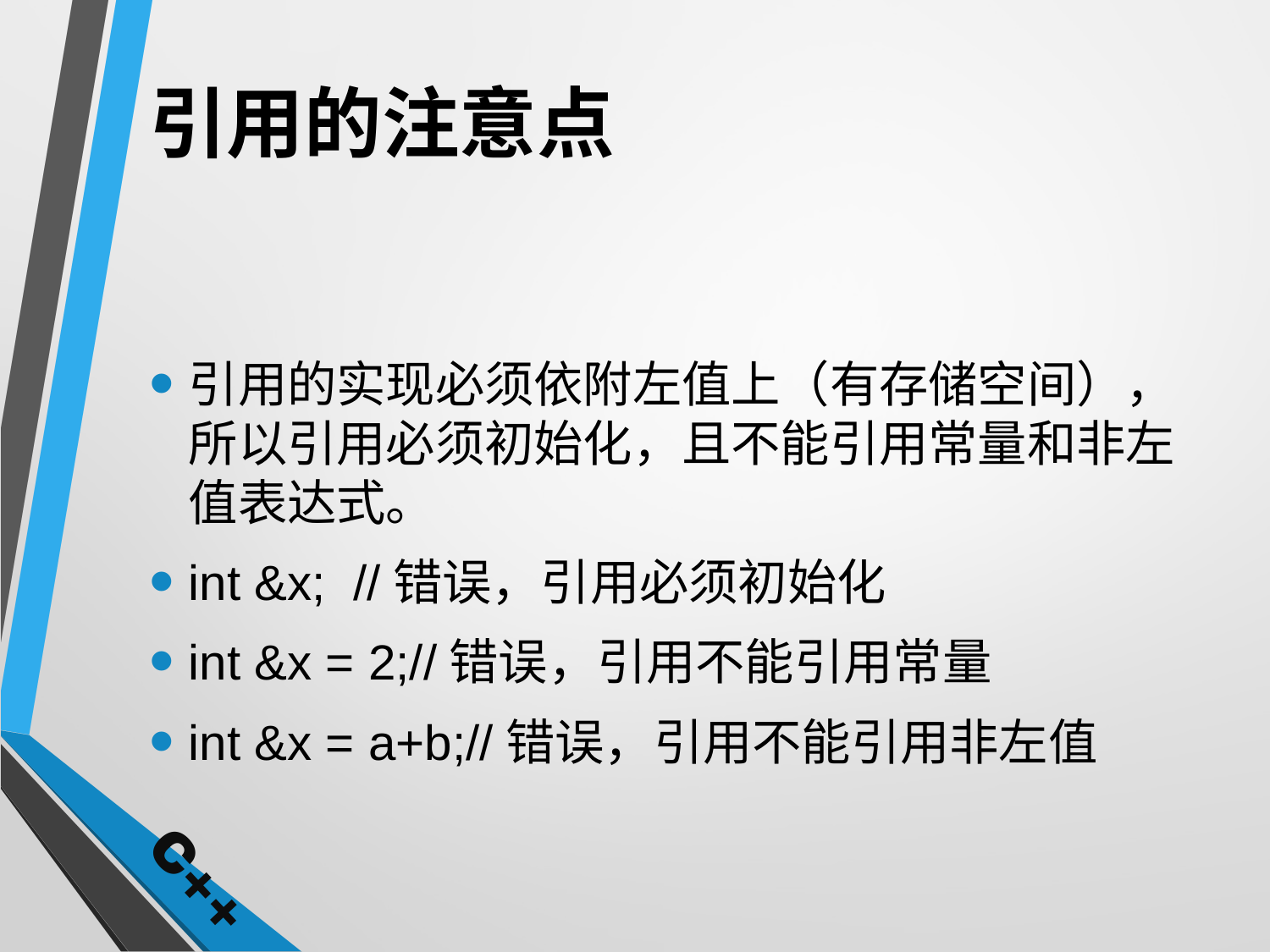

# 引用的注意点
引用的实现必须依附左值上（有存储空间），所以引用必须初始化，且不能引用常量和非左值表达式。
int &x;  //错误，引用必须初始化
int &x = 2;//错误，引用不能引用常量
int &x = a+b;//错误，引用不能引用非左值